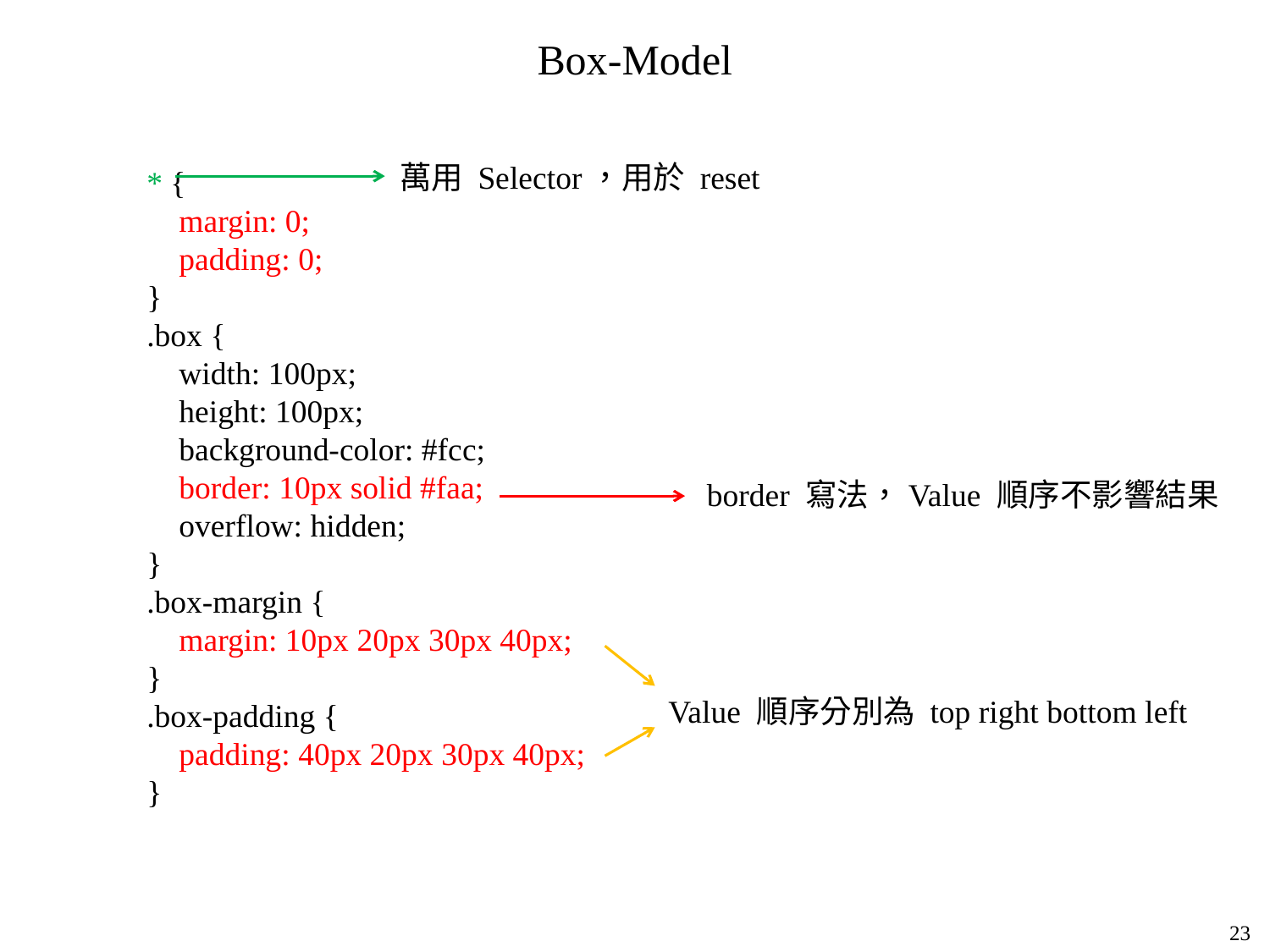

Box-Model
萬用 Selector，用於 reset
        * {
            margin: 0;
            padding: 0;
        }
        .box {
            width: 100px;
            height: 100px;
            background-color: #fcc;
            border: 10px solid #faa;
            overflow: hidden;
        }
        .box-margin {
            margin: 10px 20px 30px 40px;
        }
        .box-padding {
            padding: 40px 20px 30px 40px;
        }
border 寫法，Value 順序不影響結果
Value 順序分別為 top right bottom left
23